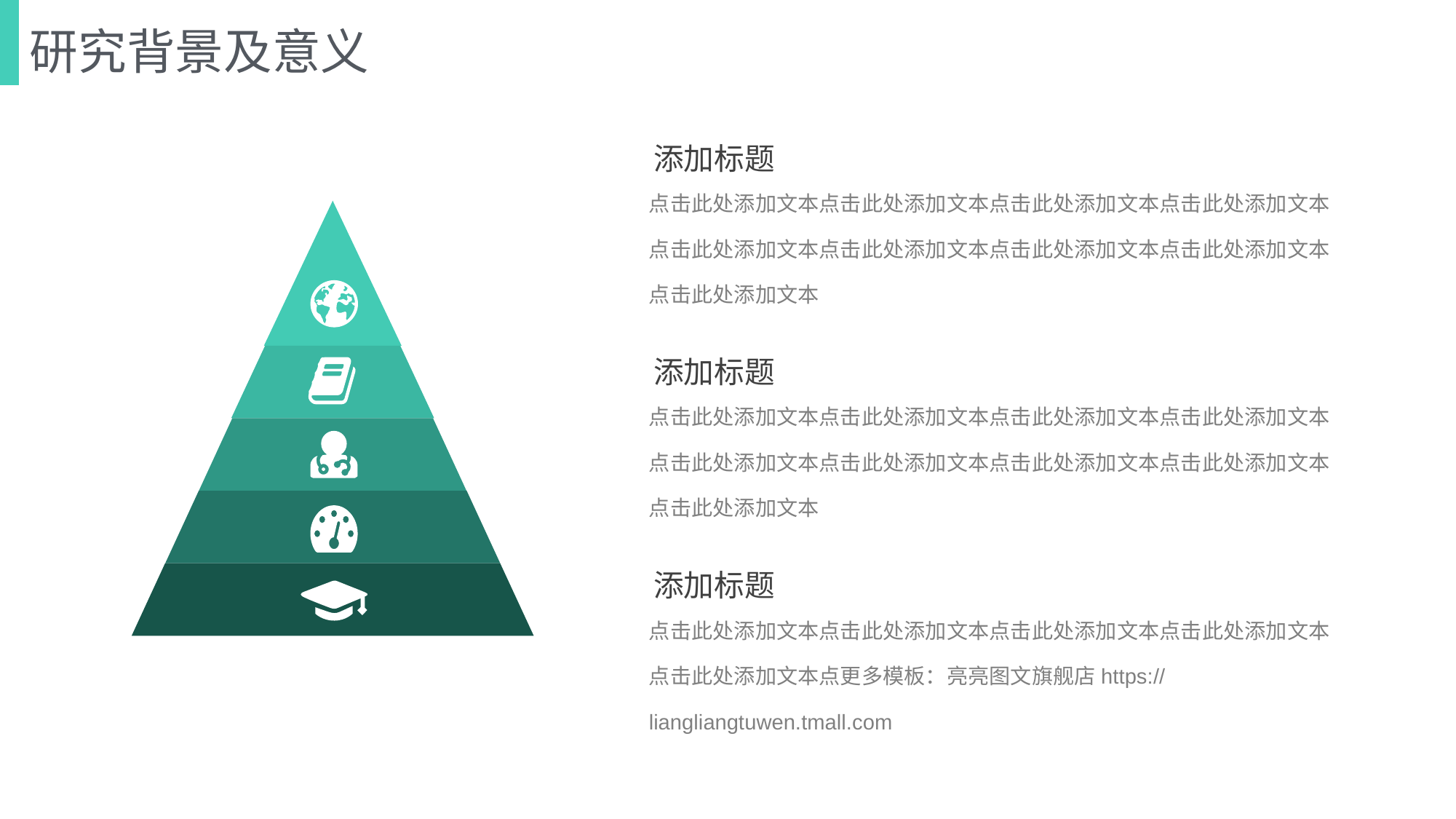

研究背景及意义
添加标题
点击此处添加文本点击此处添加文本点击此处添加文本点击此处添加文本点击此处添加文本点击此处添加文本点击此处添加文本点击此处添加文本点击此处添加文本

添加标题
点击此处添加文本点击此处添加文本点击此处添加文本点击此处添加文本点击此处添加文本点击此处添加文本点击此处添加文本点击此处添加文本点击此处添加文本

添加标题
点击此处添加文本点击此处添加文本点击此处添加文本点击此处添加文本点击此处添加文本点更多模板：亮亮图文旗舰店https://liangliangtuwen.tmall.com